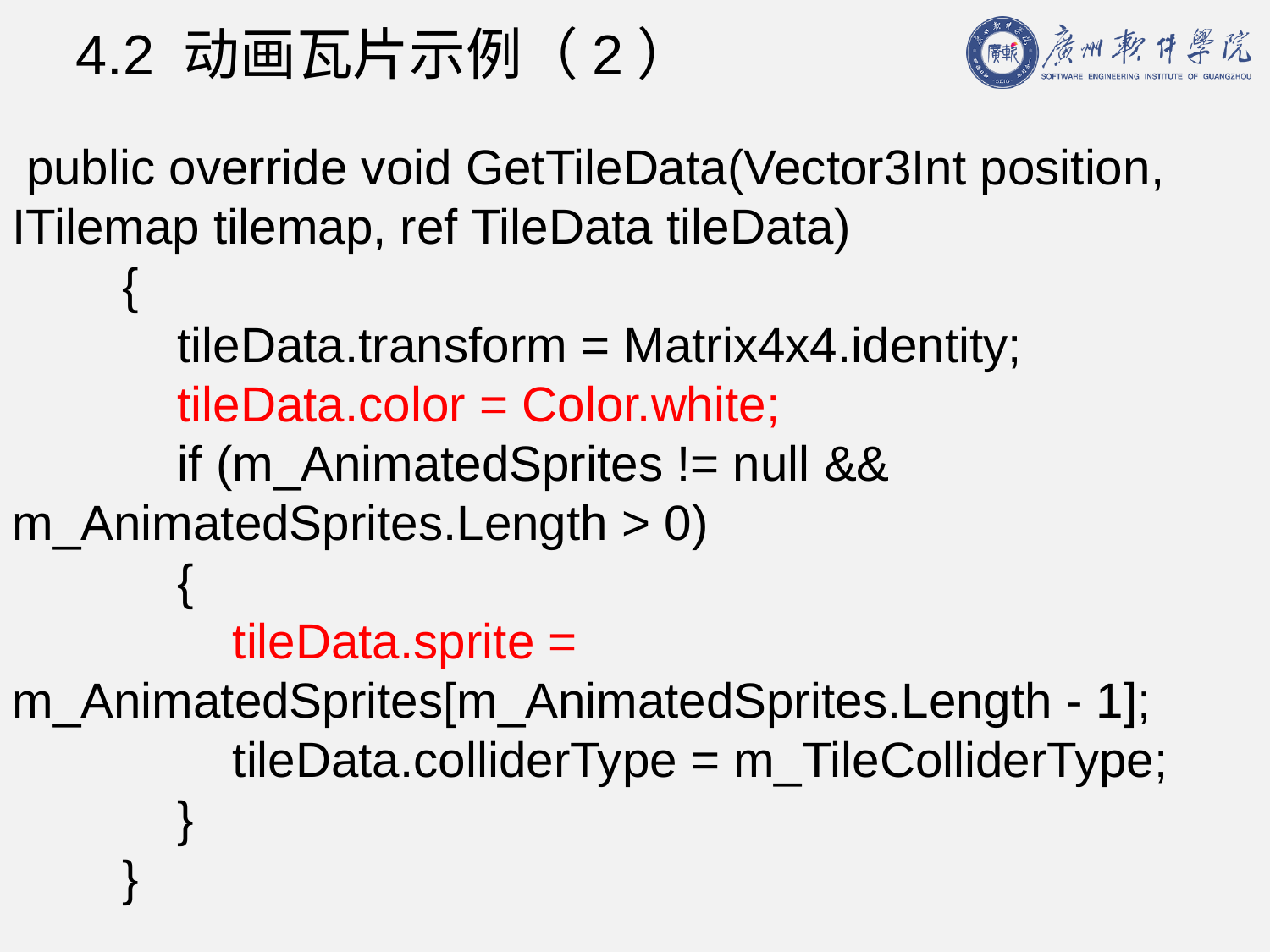

# 4.2 动画瓦片示例（2）
 public override void GetTileData(Vector3Int position, ITilemap tilemap, ref TileData tileData)
        {
            tileData.transform = Matrix4x4.identity;
            tileData.color = Color.white;
            if (m_AnimatedSprites != null && m_AnimatedSprites.Length > 0)
            {
                tileData.sprite = m_AnimatedSprites[m_AnimatedSprites.Length - 1];
                tileData.colliderType = m_TileColliderType;
            }
        }